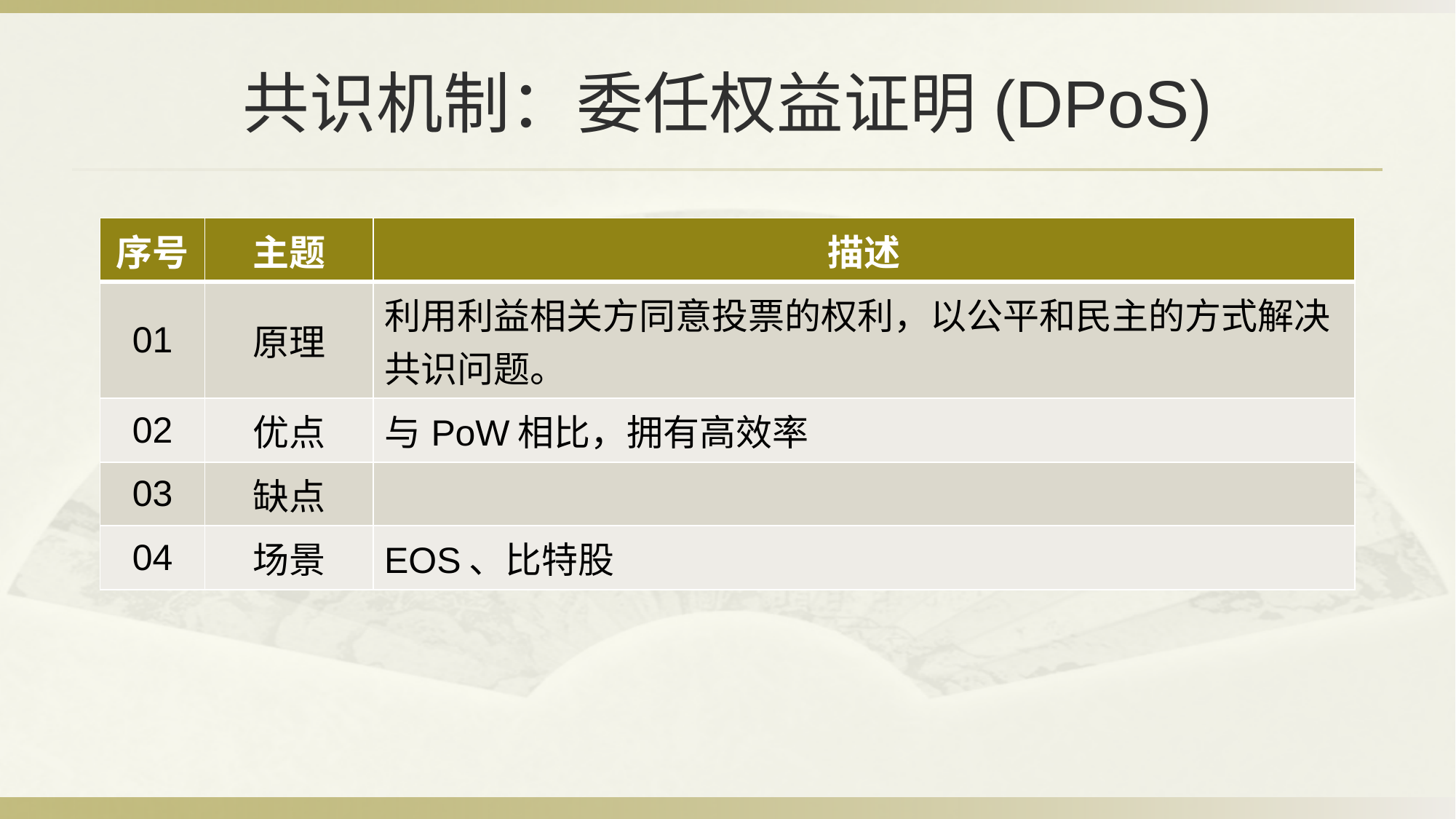

# 共识机制：委任权益证明(DPoS)

| 序号 | 主题 | 描述 |
| --- | --- | --- |
| 01 | 原理 | 利用利益相关方同意投票的权利，以公平和民主的方式解决共识问题。 |
| 02 | 优点 | 与PoW相比，拥有高效率 |
| 03 | 缺点 |  |
| 04 | 场景 | EOS、比特股 |